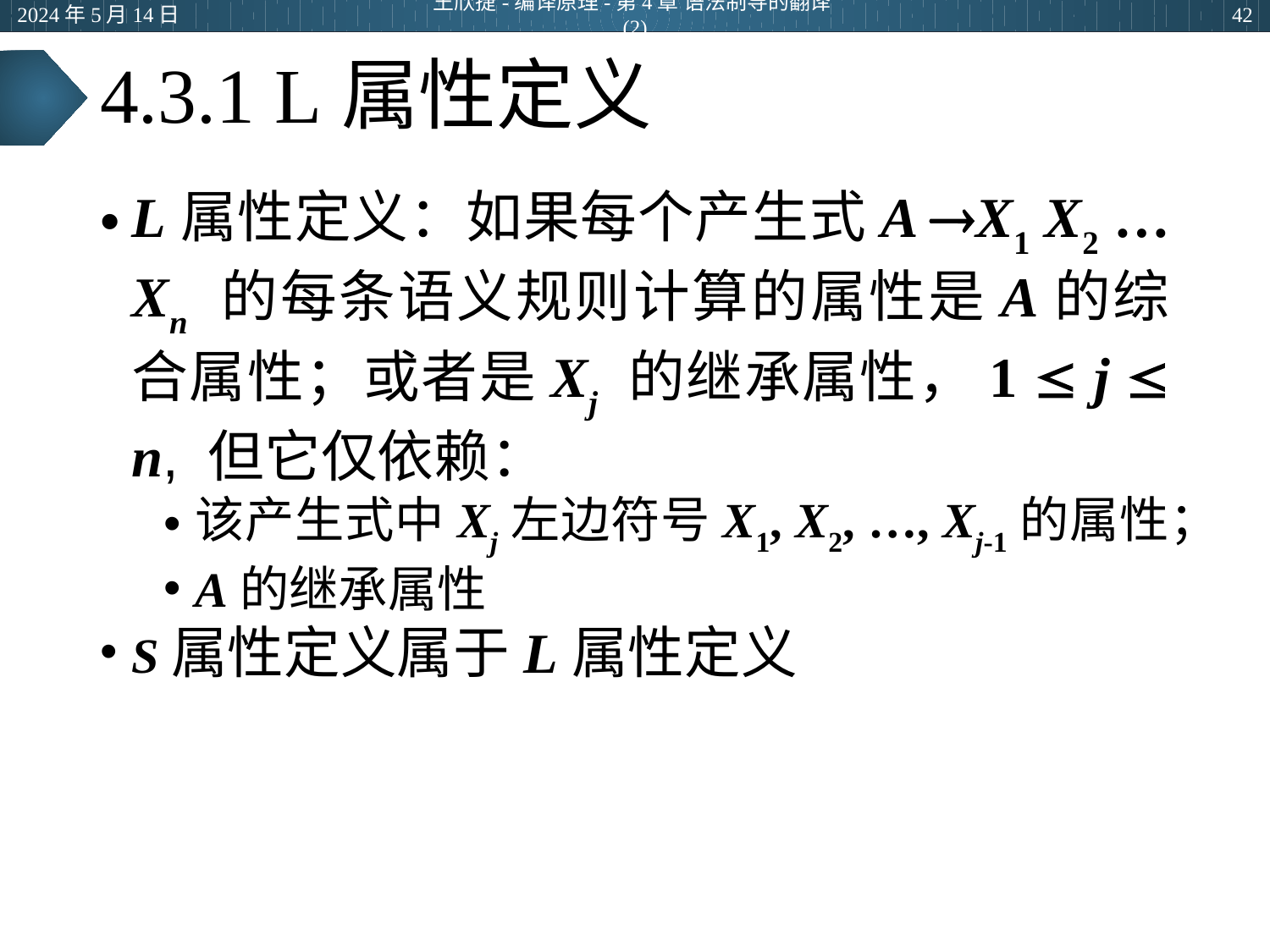

2024年5月14日
王欣捷-编译原理-第4章 语法制导的翻译(2)
42
# 4.3.1 L属性定义
L属性定义：如果每个产生式A →X1 X2 … Xn 的每条语义规则计算的属性是A的综合属性；或者是Xj 的继承属性，1 ≤ j ≤ n, 但它仅依赖：
该产生式中Xj左边符号X1, X2, …, Xj-1的属性；
A的继承属性
S属性定义属于L属性定义